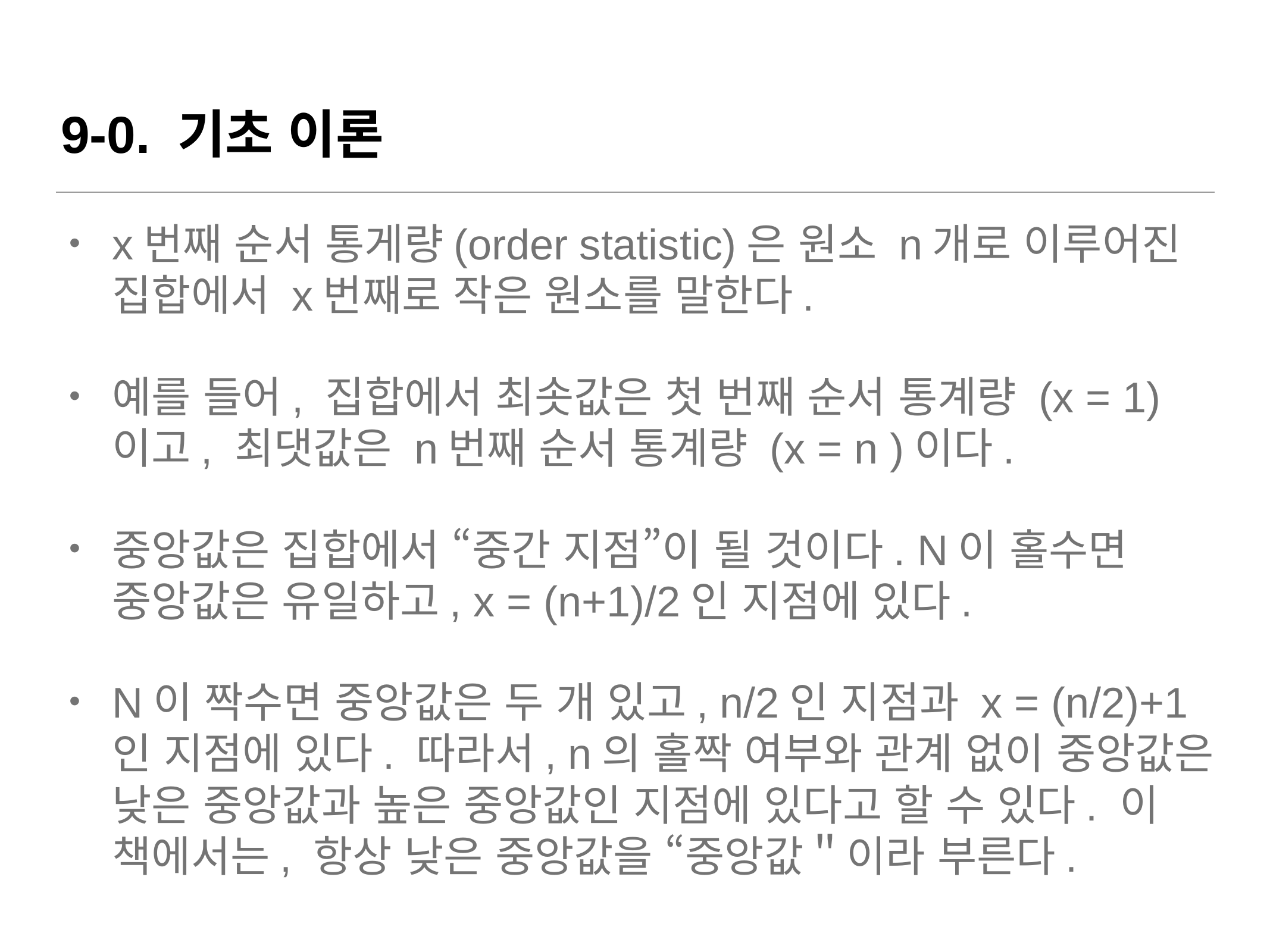

# 9-0. 기초 이론
x번째 순서 통게량(order statistic)은 원소 n개로 이루어진 집합에서 x번째로 작은 원소를 말한다.
예를 들어, 집합에서 최솟값은 첫 번째 순서 통계량 (x = 1)이고, 최댓값은 n번째 순서 통계량 (x = n )이다.
중앙값은 집합에서 “중간 지점”이 될 것이다. N이 홀수면 중앙값은 유일하고, x = (n+1)/2인 지점에 있다.
N이 짝수면 중앙값은 두 개 있고, n/2인 지점과 x = (n/2)+1인 지점에 있다. 따라서, n의 홀짝 여부와 관계 없이 중앙값은 낮은 중앙값과 높은 중앙값인 지점에 있다고 할 수 있다. 이 책에서는, 항상 낮은 중앙값을 “중앙값＂이라 부른다.